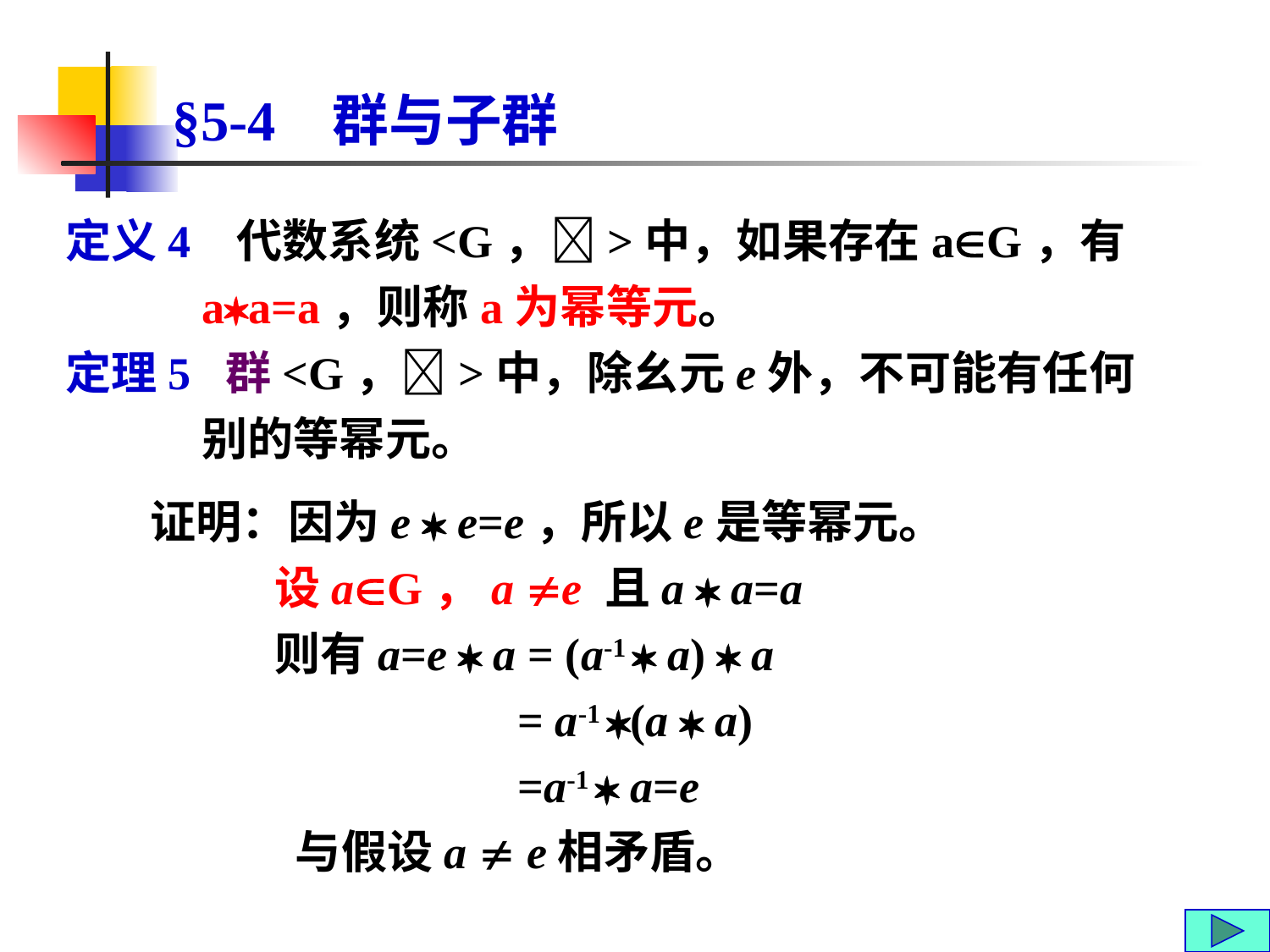

# §5-4   群与子群
定义4   代数系统<G，∗>中，如果存在a∈G，有a∗a=a，则称a为幂等元。
定理5  群<G，∗>中，除幺元e外，不可能有任何别的等幂元。
 证明：因为e ∗ e=e，所以e是等幂元。
             设a∈G，a ≠e 且a ∗ a=a
             则有a=e ∗ a = (a-1 ∗ a) ∗ a
                                  = a-1 ∗(a ∗ a)
                                  =a-1 ∗ a=e
               与假设a ≠ e相矛盾。
33